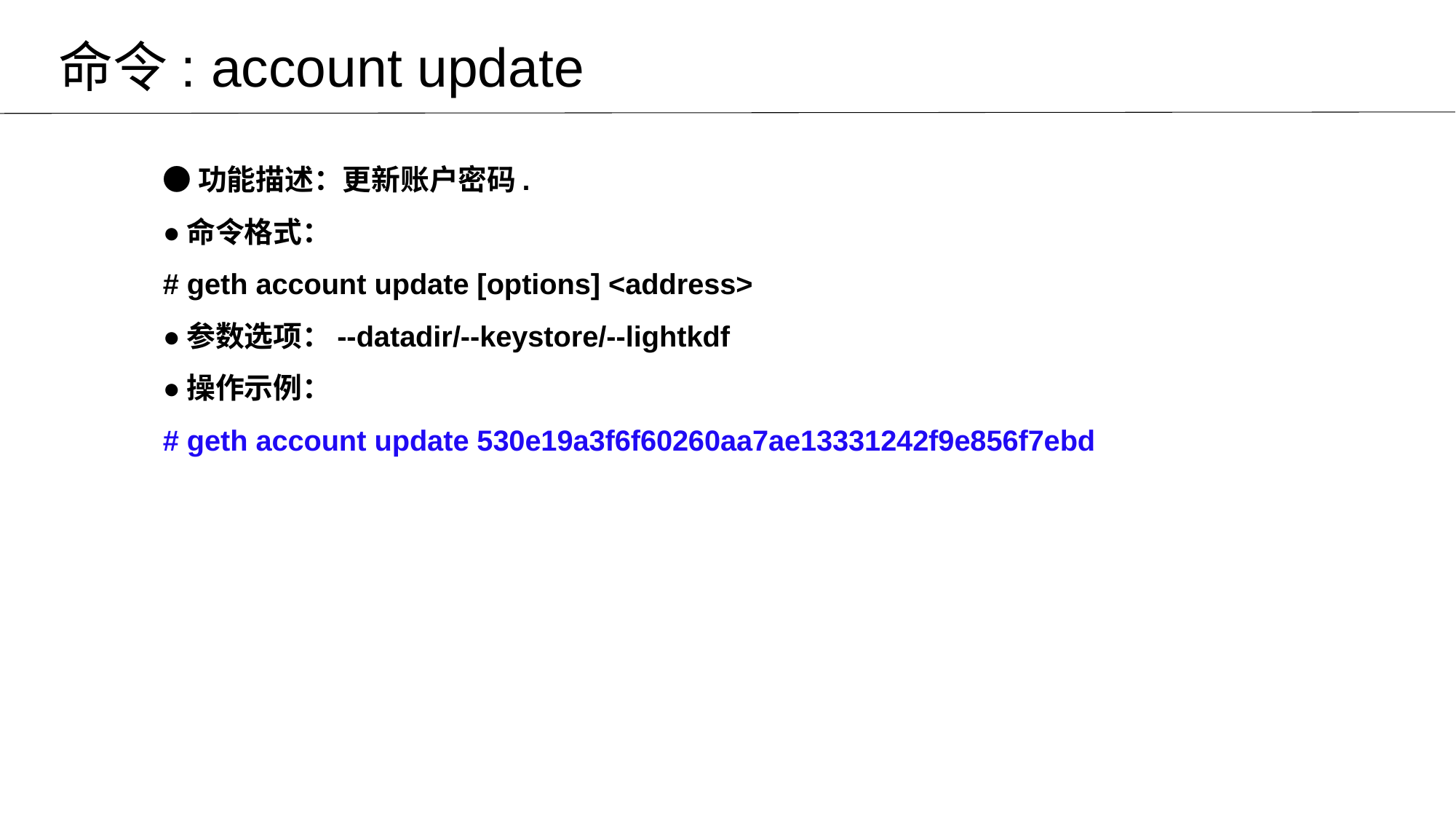

命令: account update
# ●功能描述：更新账户密码. ●命令格式： # geth account update [options] <address> ●参数选项：--datadir/--keystore/--lightkdf ●操作示例： # geth account update 530e19a3f6f60260aa7ae13331242f9e856f7ebd